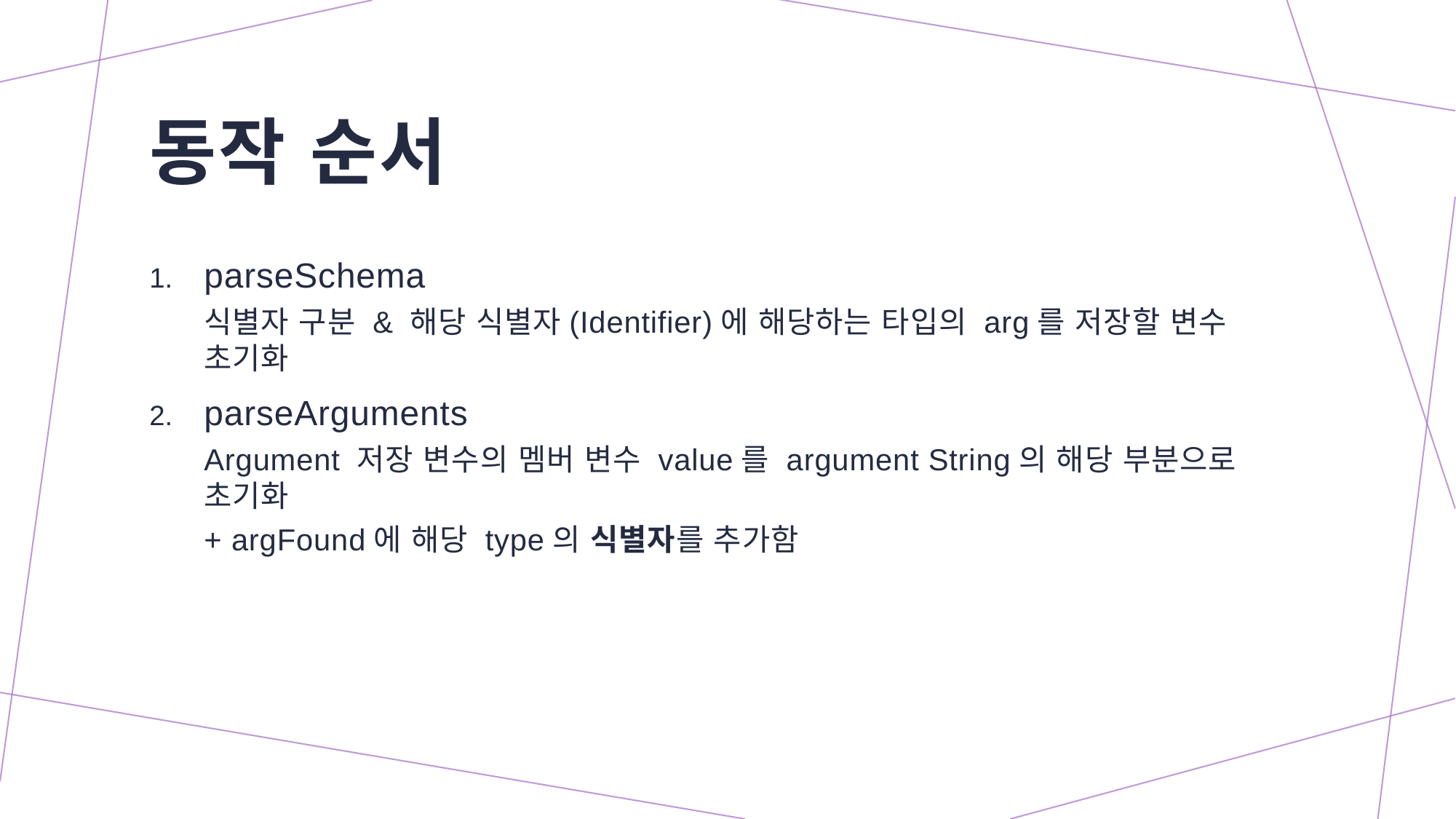

# 동작 순서
parseSchema
식별자 구분 & 해당 식별자(Identifier)에 해당하는 타입의 arg를 저장할 변수 초기화
parseArguments
Argument 저장 변수의 멤버 변수 value를 argument String의 해당 부분으로 초기화
+ argFound에 해당 type의 식별자를 추가함